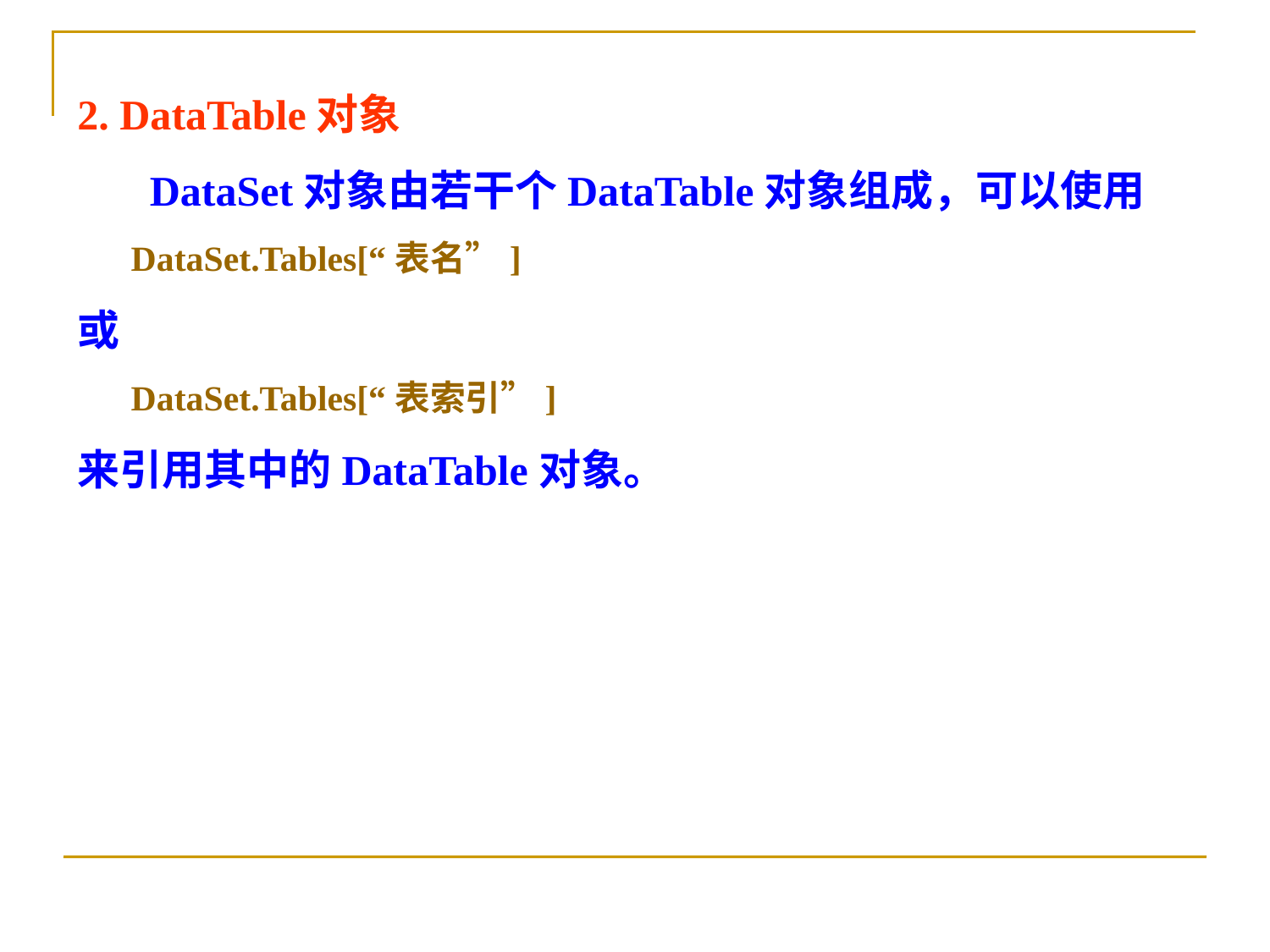

2. DataTable对象
 　DataSet对象由若干个DataTable对象组成，可以使用
      DataSet.Tables[“表名”]
或
      DataSet.Tables[“表索引”]
来引用其中的DataTable对象。